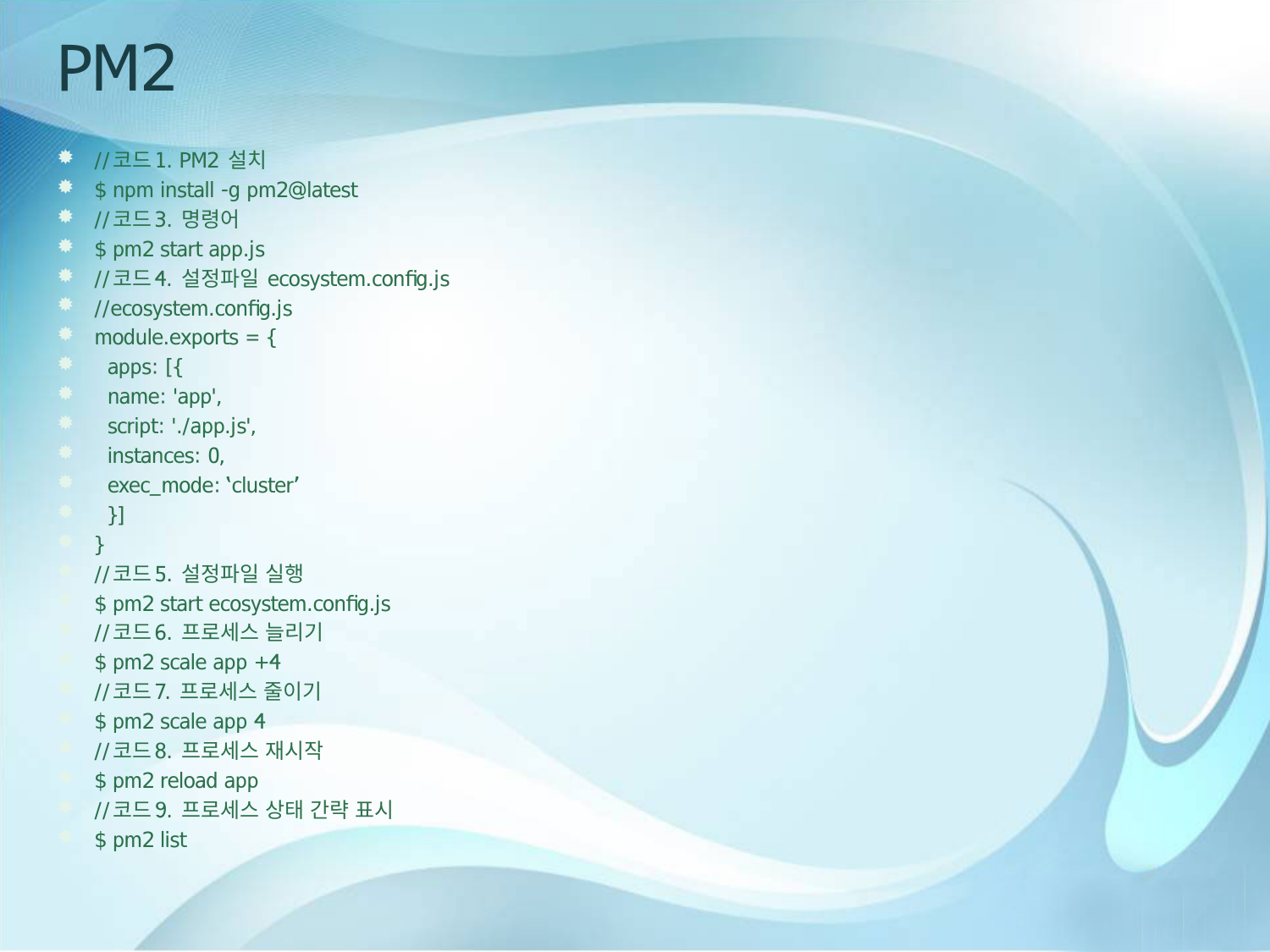

# PM2
//코드1. PM2 설치
$ npm install -g pm2@latest
//코드3. 명령어
$ pm2 start app.js
//코드4. 설정파일 ecosystem.config.js
//ecosystem.config.js
module.exports = {
  apps: [{
  name: 'app',
  script: './app.js',
  instances: 0,
  exec_mode: ‘cluster’
  }]
}
//코드5. 설정파일 실행
$ pm2 start ecosystem.config.js
//코드6. 프로세스 늘리기
$ pm2 scale app +4
//코드7. 프로세스 줄이기
$ pm2 scale app 4
//코드8. 프로세스 재시작
$ pm2 reload app
//코드9. 프로세스 상태 간략 표시
$ pm2 list